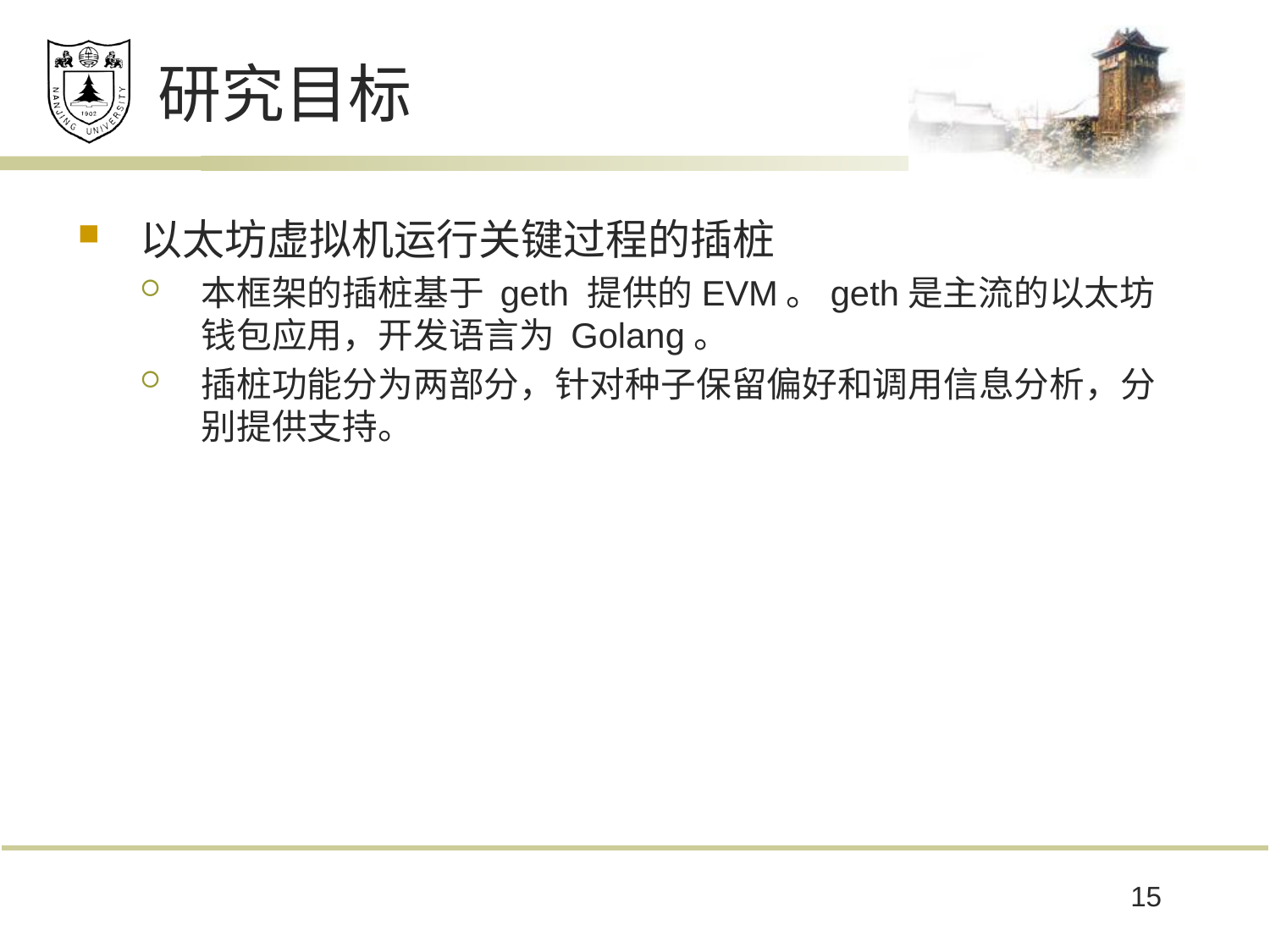

# 研究目标
以太坊虚拟机运行关键过程的插桩
本框架的插桩基于 geth 提供的EVM。geth是主流的以太坊钱包应用，开发语言为 Golang。
插桩功能分为两部分，针对种子保留偏好和调用信息分析，分别提供支持。

15